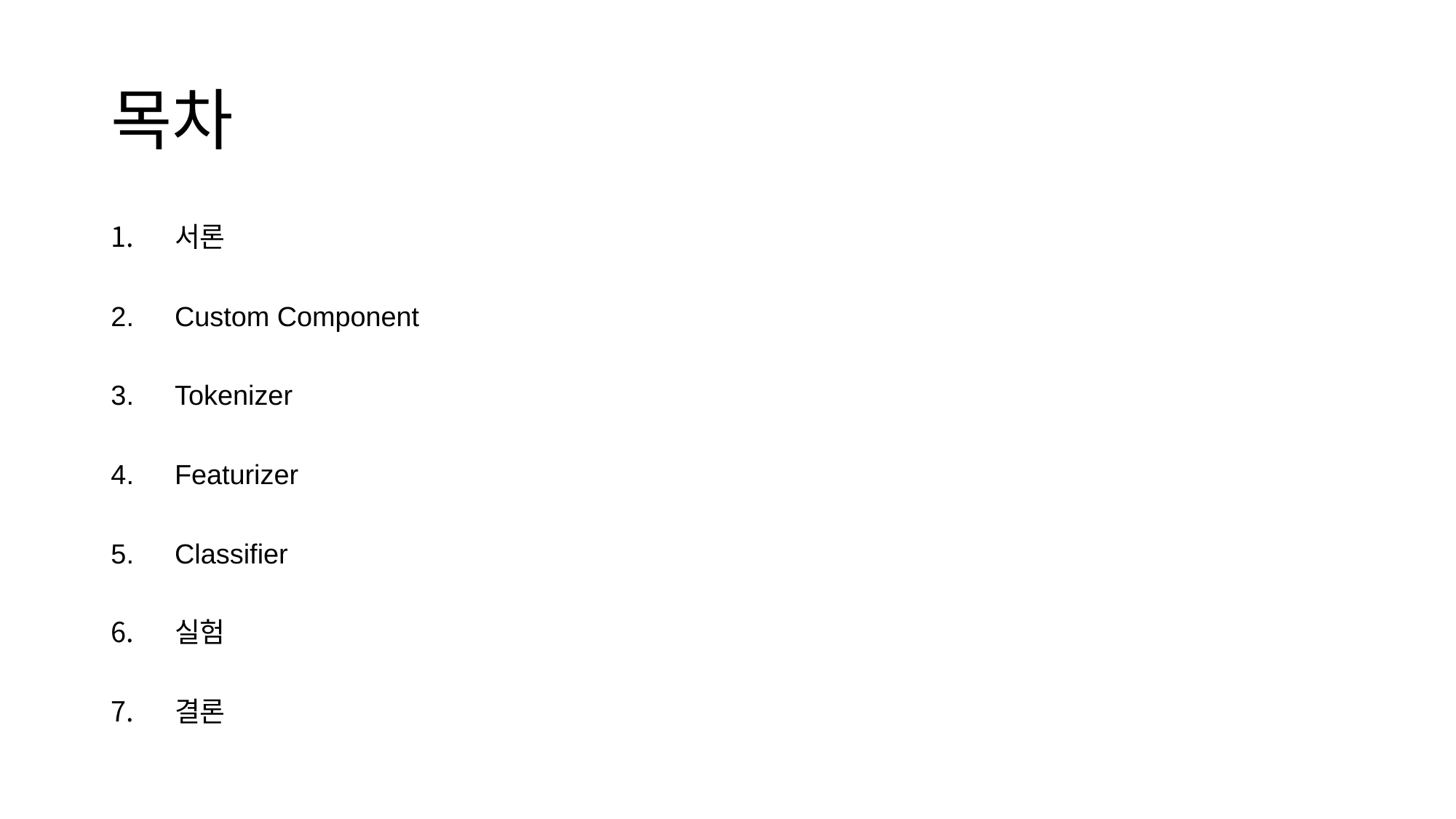

# 목차
서론

Custom Component

Tokenizer

Featurizer

Classifier

실험

결론